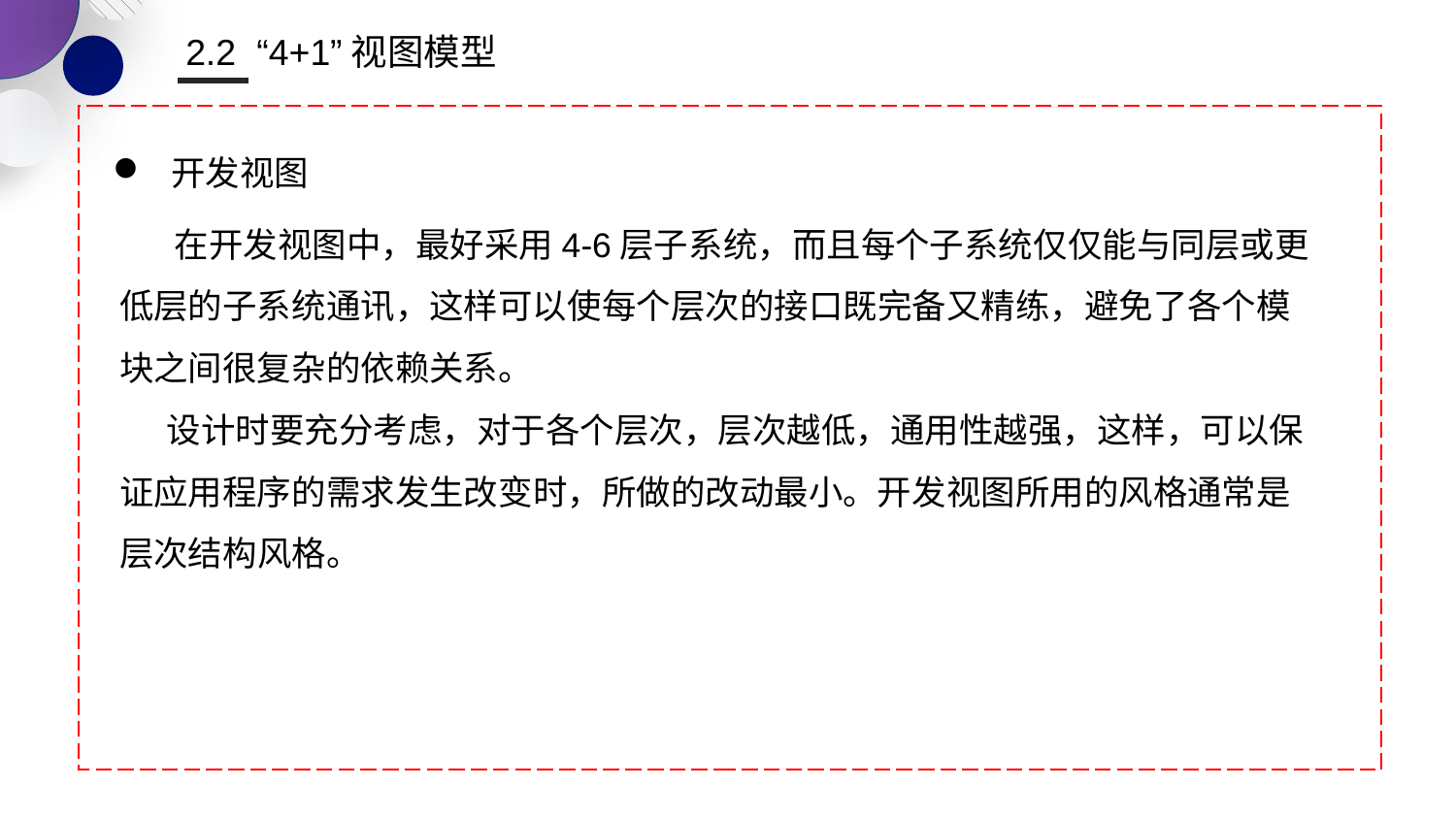

2.2  “4+1”视图模型

  开发视图
      在开发视图中，最好采用4-6层子系统，而且每个子系统仅仅能与同层或更低层的子系统通讯，这样可以使每个层次的接口既完备又精练，避免了各个模块之间很复杂的依赖关系。
     设计时要充分考虑，对于各个层次，层次越低，通用性越强，这样，可以保证应用程序的需求发生改变时，所做的改动最小。开发视图所用的风格通常是层次结构风格。